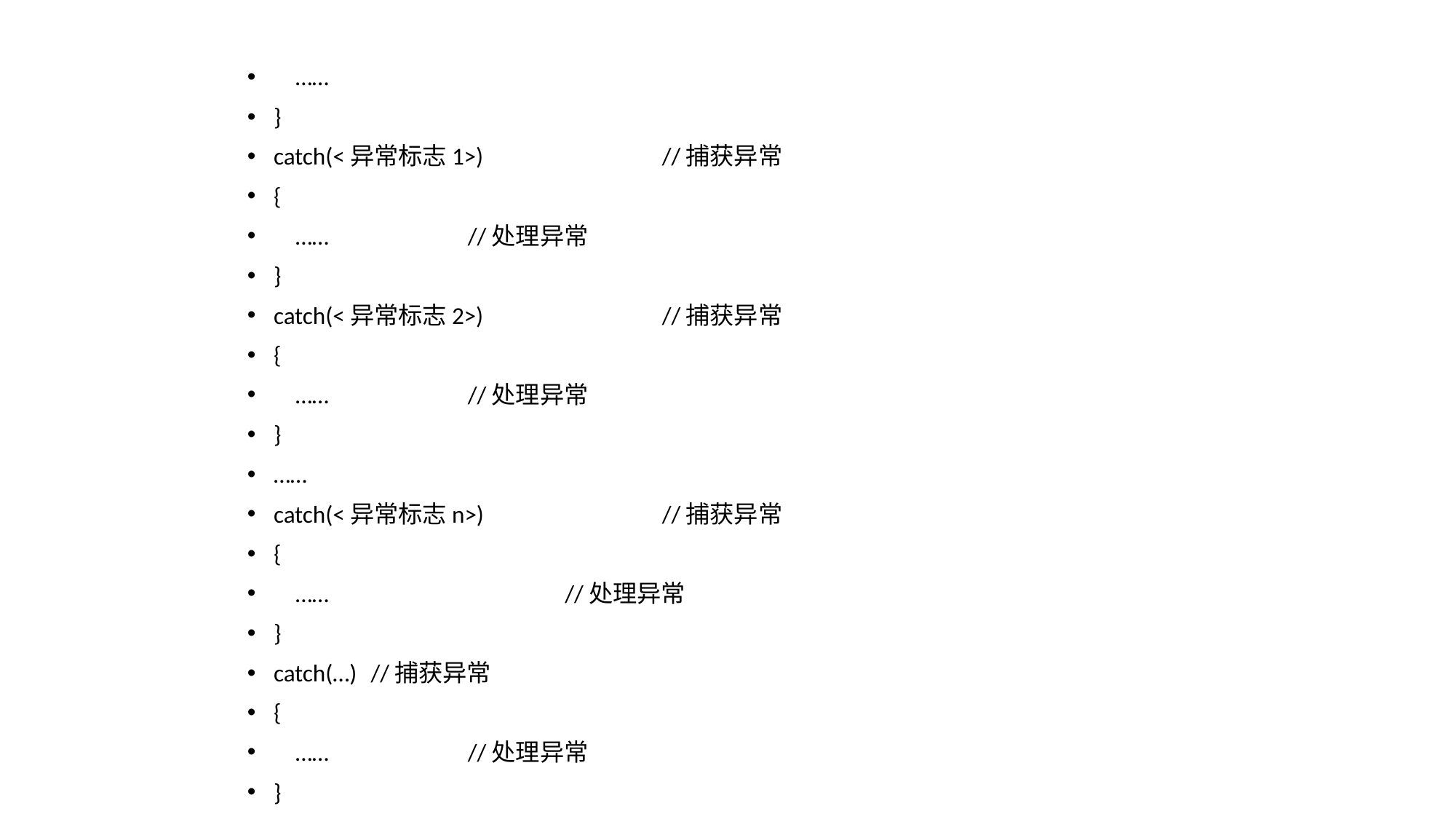

……
}
catch(<异常标志1>)			 	//捕获异常
{
    ……						  	//处理异常
}
catch(<异常标志2>)			    	//捕获异常
{
    ……						 	//处理异常
}
……
catch(<异常标志n>)			  	//捕获异常
{
    ……		 				   	//处理异常
}
catch(…)						//捕获异常
{
    ……						   	//处理异常
}